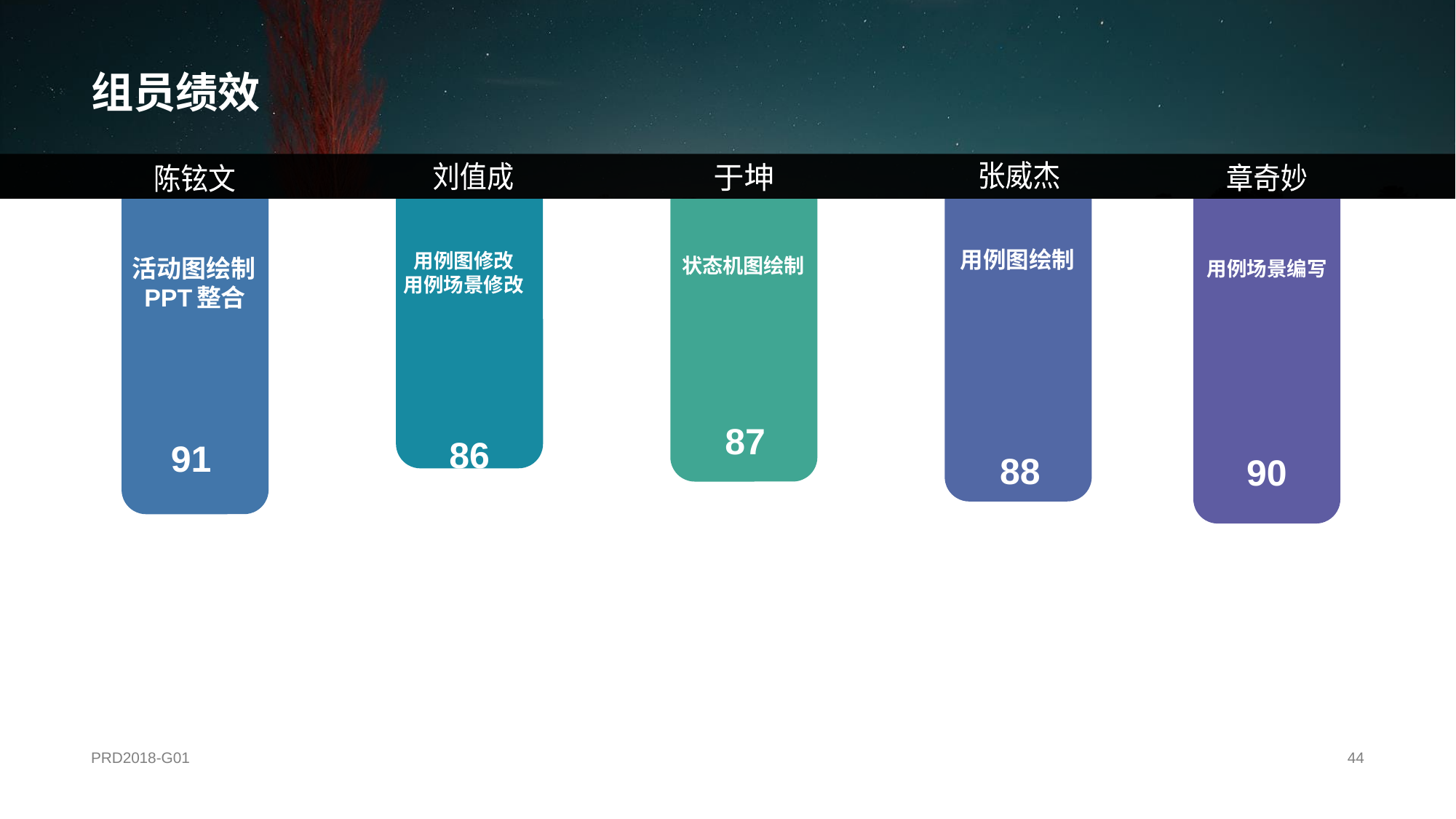

张威杰
刘值成
于坤
章奇妙
陈铉文

活动图绘制PPT整合
86
$150k
$180k
# 组员绩效
用例图绘制
用例图修改
用例场景修改
状态机图绘制

用例场景编写
87
86
91
88
90
PRD2018-G01
44